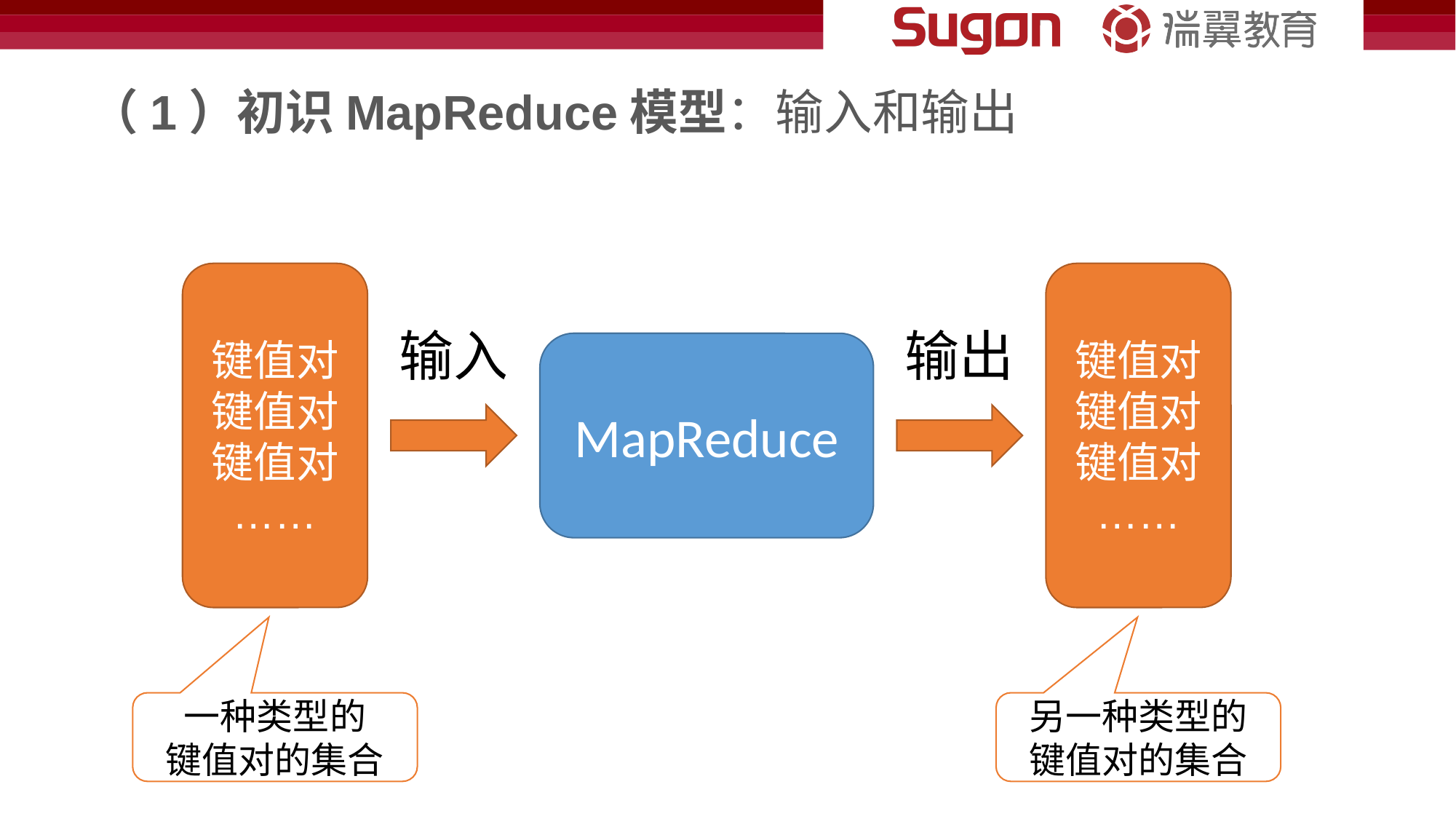

# （1）初识MapReduce模型：输入和输出
键值对
键值对
键值对
……
键值对
键值对
键值对
……
输入
输出
MapReduce

一种类型的
键值对的集合
另一种类型的键值对的集合